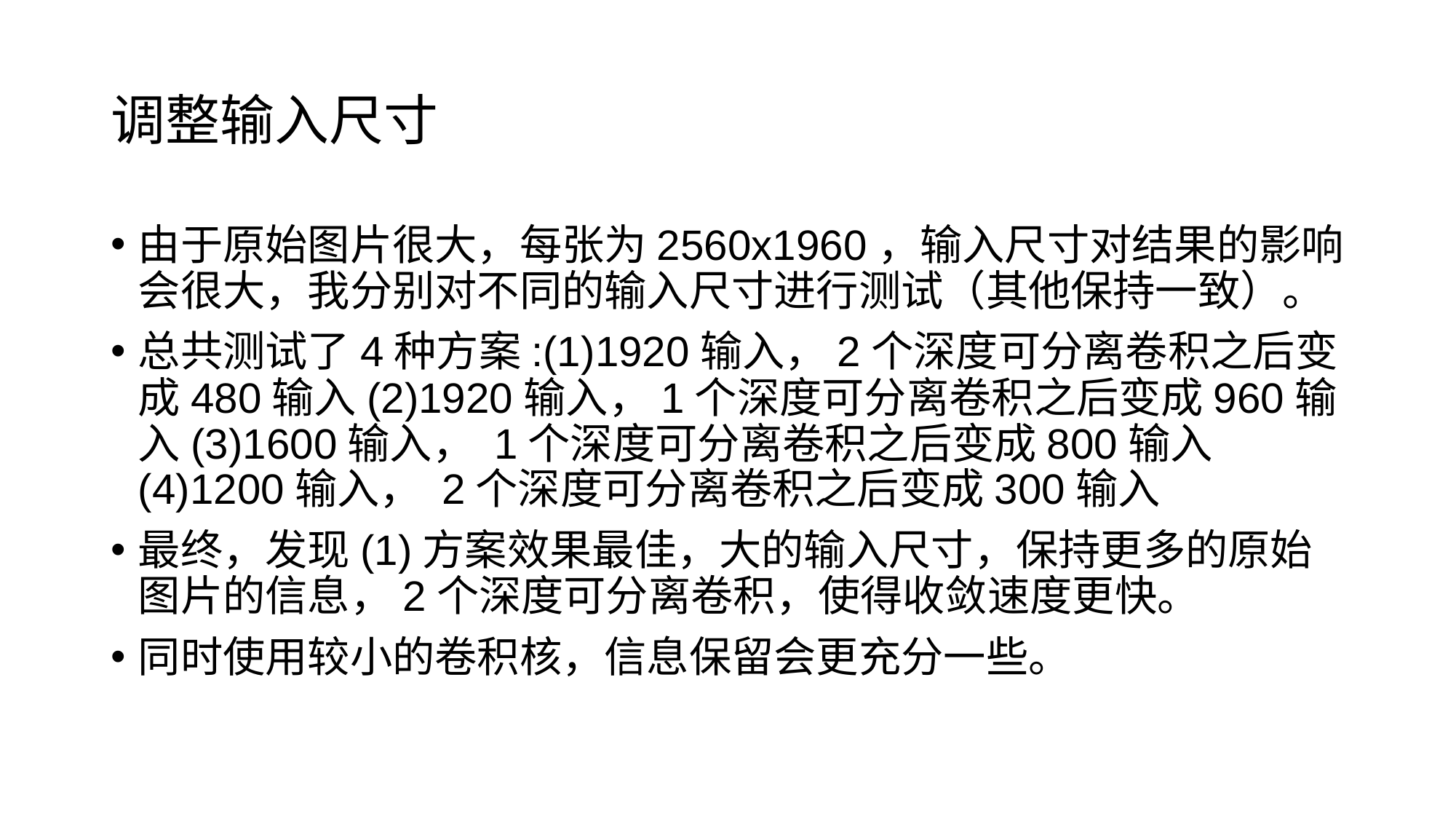

# 调整输入尺寸
由于原始图片很大，每张为2560x1960，输入尺寸对结果的影响会很大，我分别对不同的输入尺寸进行测试（其他保持一致）。
总共测试了4种方案:(1)1920输入，2个深度可分离卷积之后变成480输入(2)1920输入，1个深度可分离卷积之后变成960输入(3)1600输入， 1个深度可分离卷积之后变成800输入(4)1200输入， 2个深度可分离卷积之后变成300输入
最终，发现(1)方案效果最佳，大的输入尺寸，保持更多的原始图片的信息，2个深度可分离卷积，使得收敛速度更快。
同时使用较小的卷积核，信息保留会更充分一些。